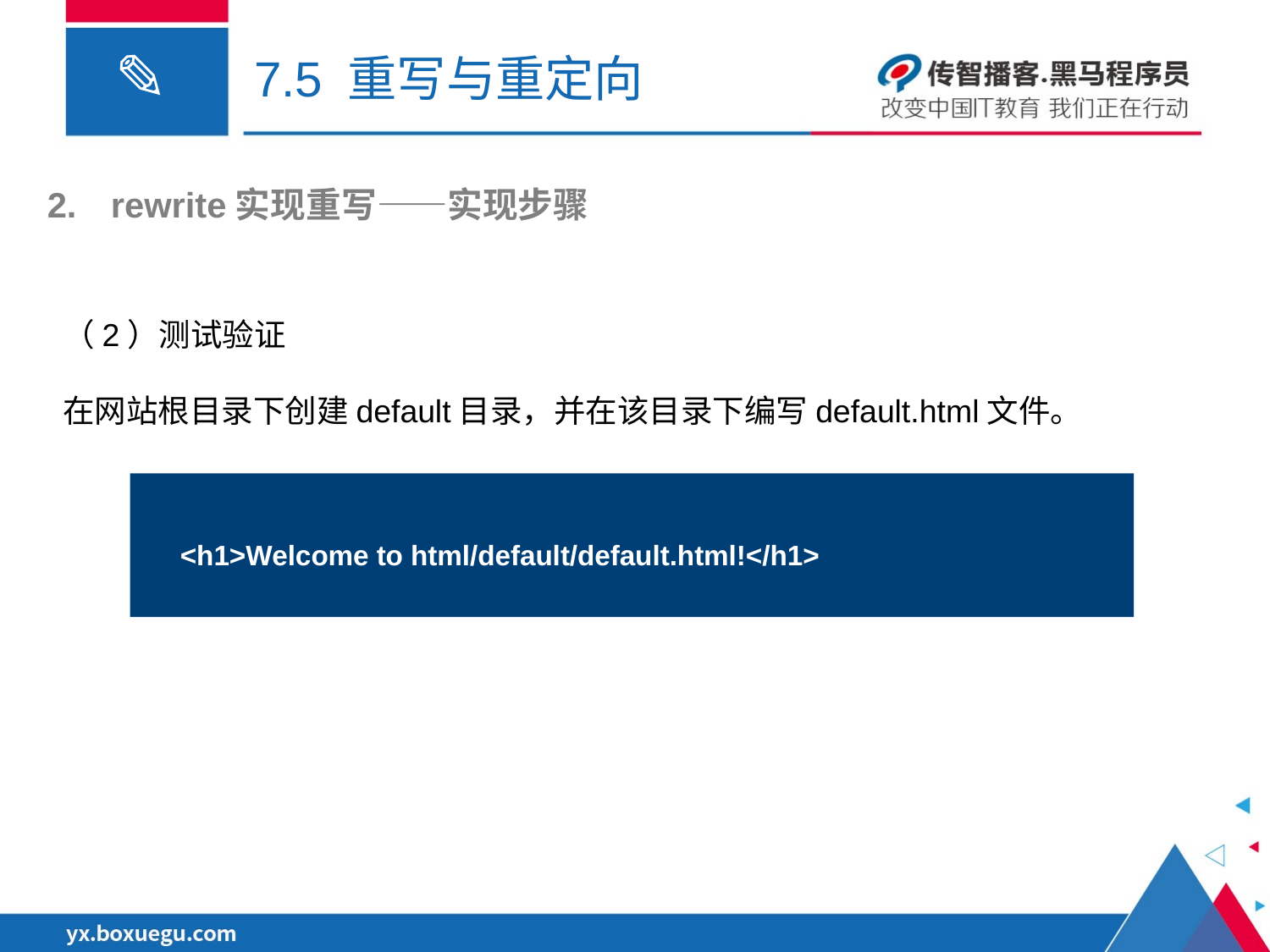

# 7.5 重写与重定向
rewrite实现重写——实现步骤
（2）测试验证
在网站根目录下创建default目录，并在该目录下编写default.html文件。

<h1>Welcome to html/default/default.html!</h1>